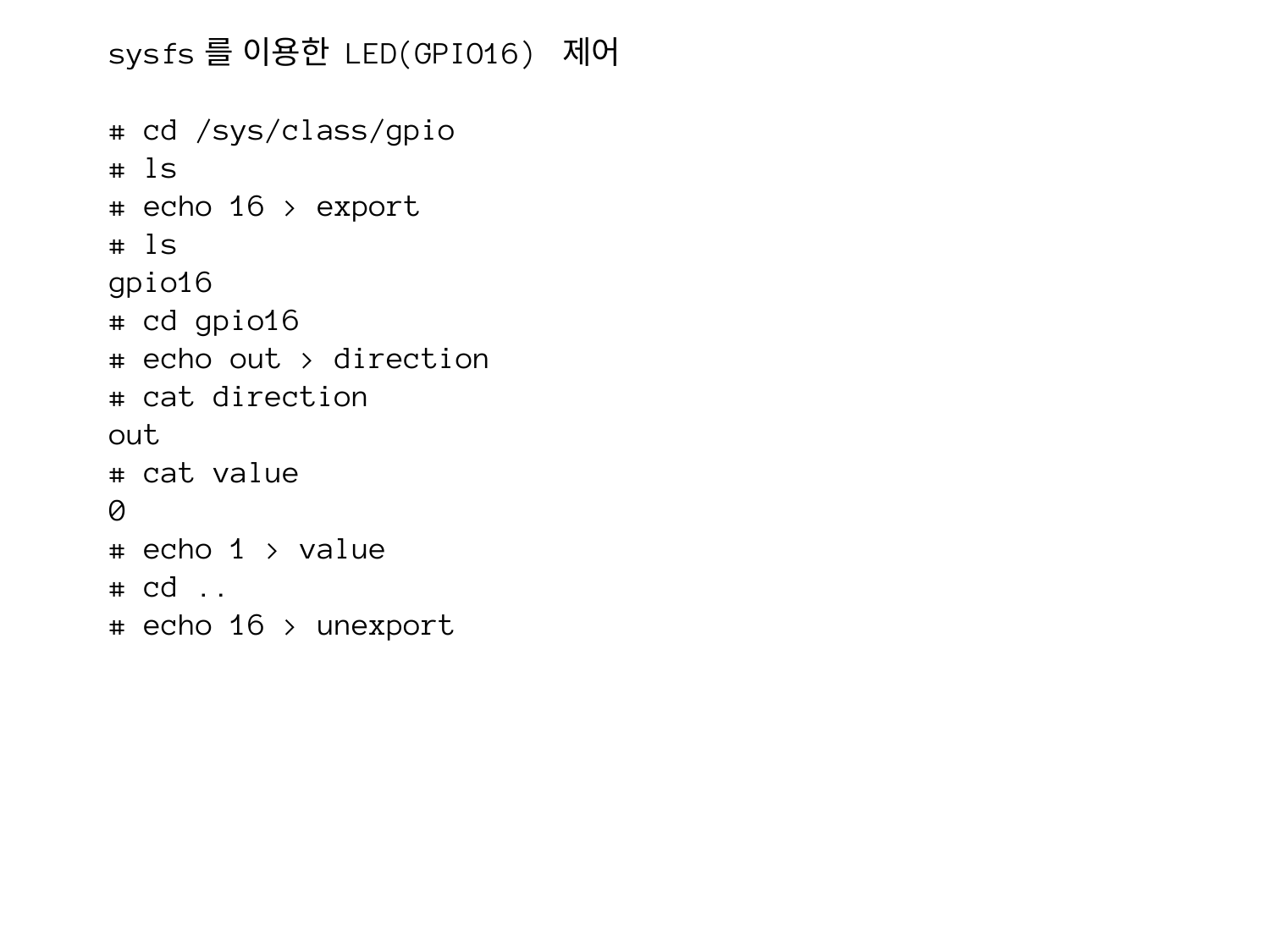

sysfs를 이용한 LED(GPIO16) 제어

# cd /sys/class/gpio
# ls
# echo 16 > export
# ls
gpio16
# cd gpio16
# echo out > direction
# cat direction
out
# cat value
0
# echo 1 > value
# cd ..
# echo 16 > unexport